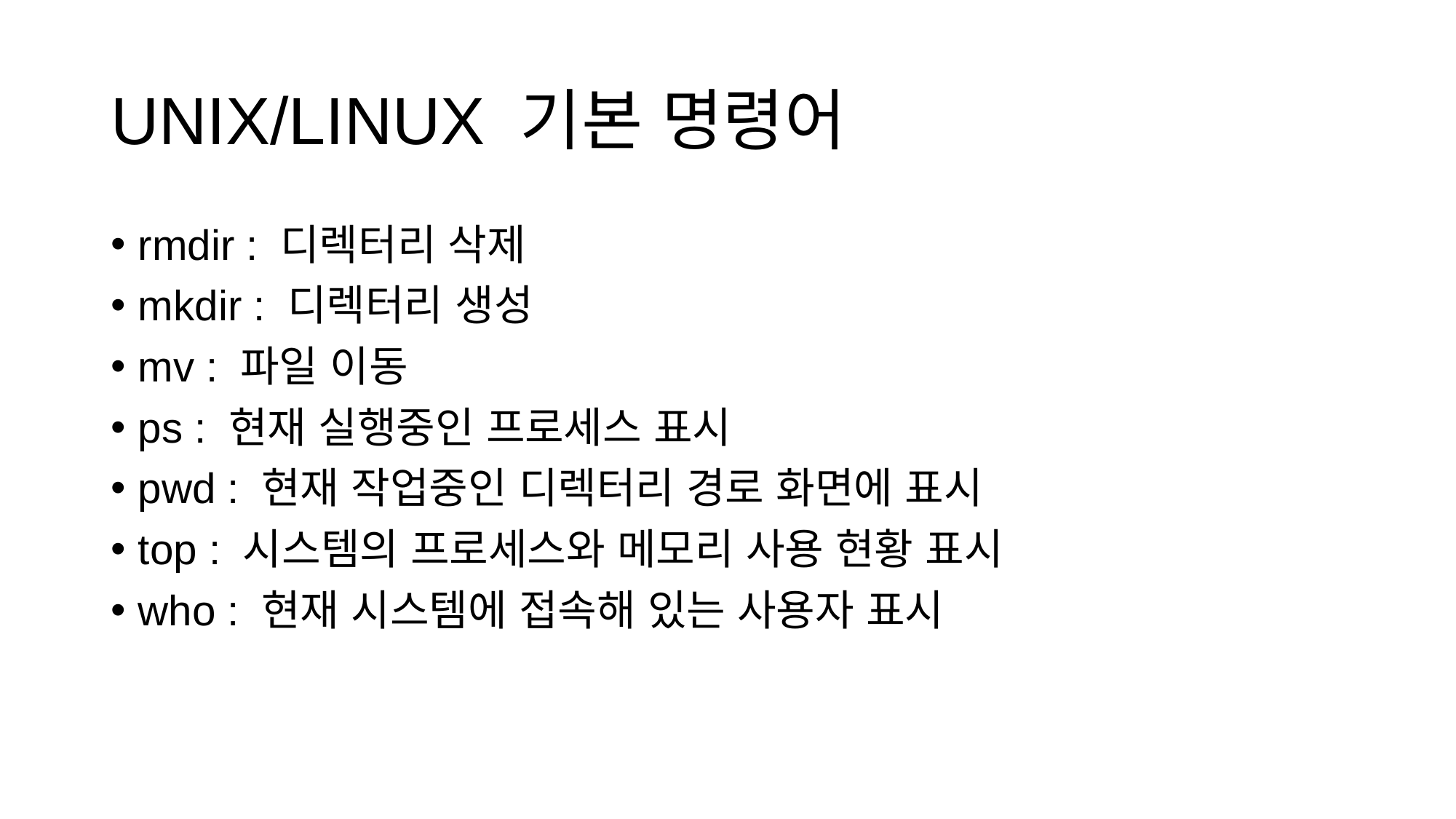

# UNIX/LINUX 기본 명령어
rmdir : 디렉터리 삭제
mkdir : 디렉터리 생성
mv : 파일 이동
ps : 현재 실행중인 프로세스 표시
pwd : 현재 작업중인 디렉터리 경로 화면에 표시
top : 시스템의 프로세스와 메모리 사용 현황 표시
who : 현재 시스템에 접속해 있는 사용자 표시